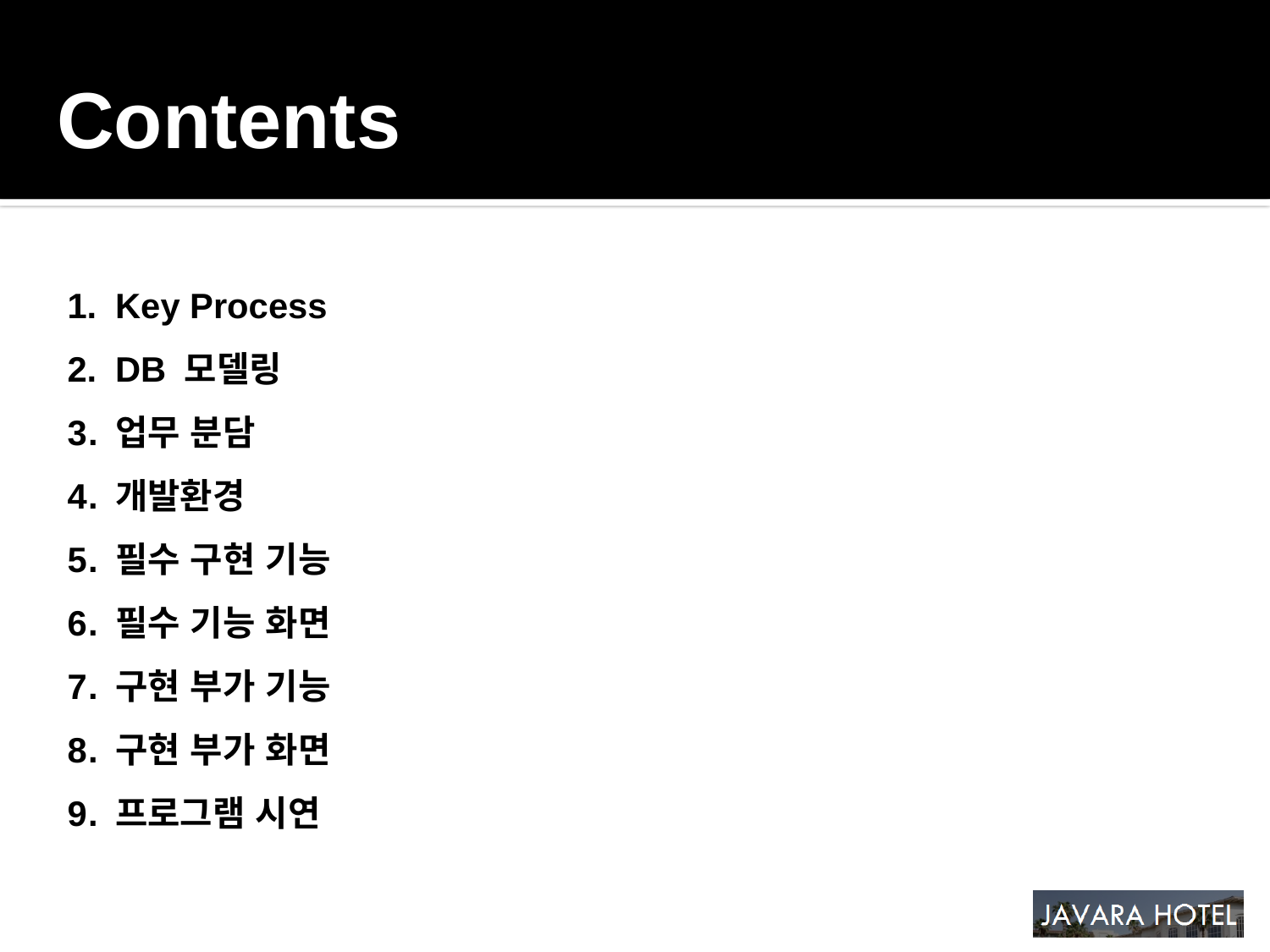

# Contents
Key Process
DB 모델링
업무 분담
개발환경
필수 구현 기능
필수 기능 화면
구현 부가 기능
구현 부가 화면
프로그램 시연